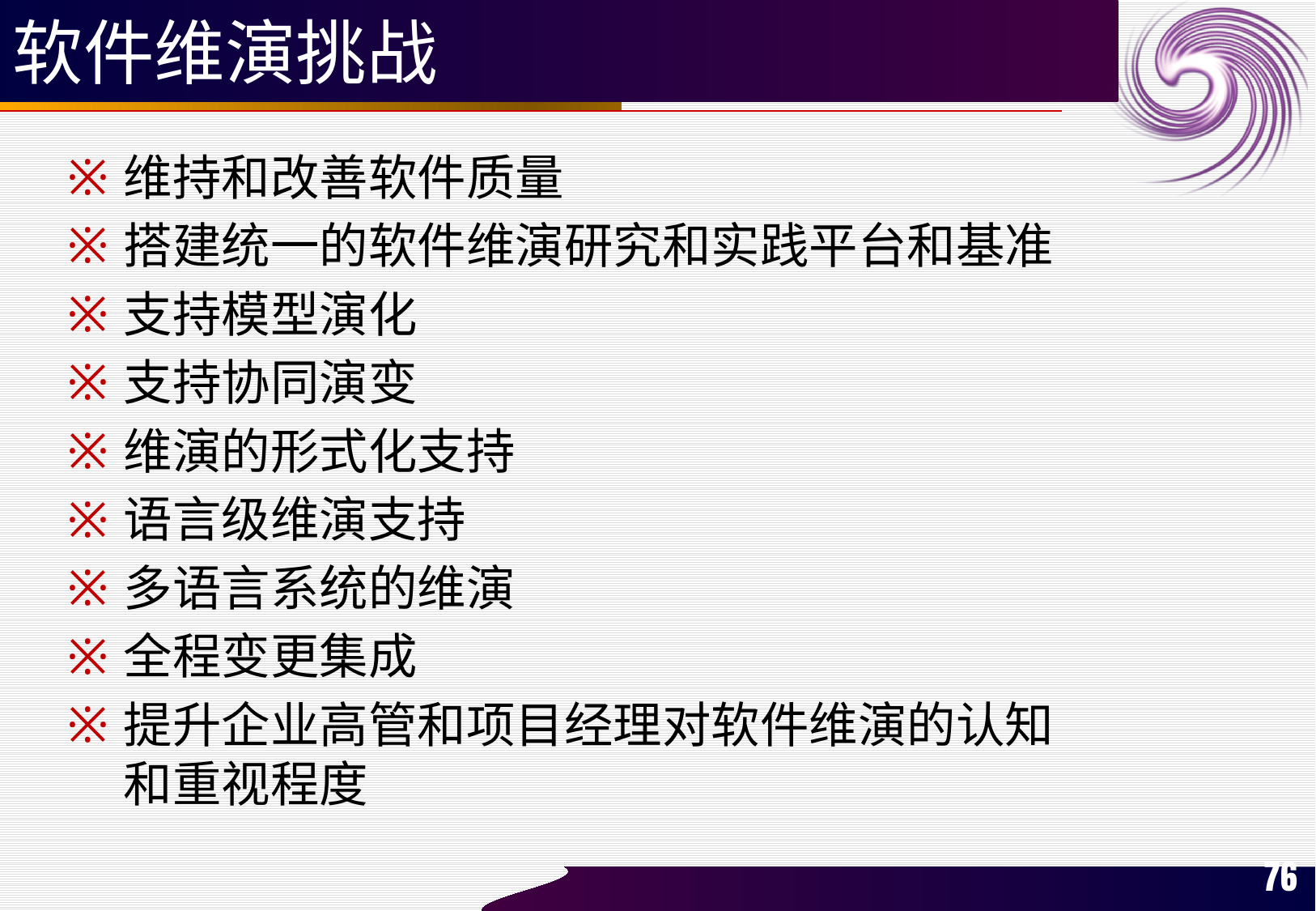

# 软件维演挑战
维持和改善软件质量
搭建统一的软件维演研究和实践平台和基准
支持模型演化
支持协同演变
维演的形式化支持
语言级维演支持
多语言系统的维演
全程变更集成
提升企业高管和项目经理对软件维演的认知
和重视程度
76